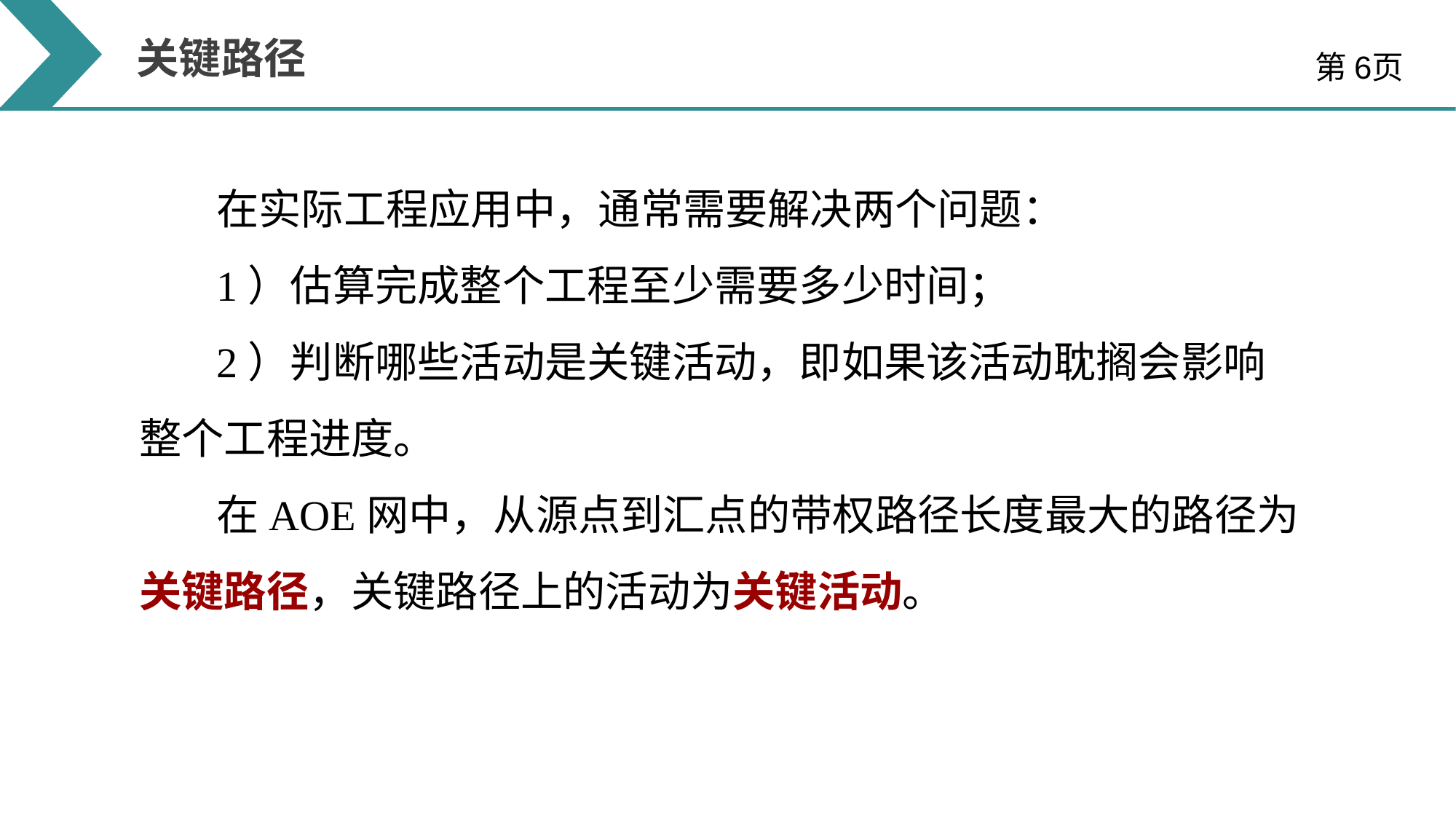

关键路径
第6页
在实际工程应用中，通常需要解决两个问题：
1）估算完成整个工程至少需要多少时间；
2）判断哪些活动是关键活动，即如果该活动耽搁会影响整个工程进度。
在AOE网中，从源点到汇点的带权路径长度最大的路径为关键路径，关键路径上的活动为关键活动。